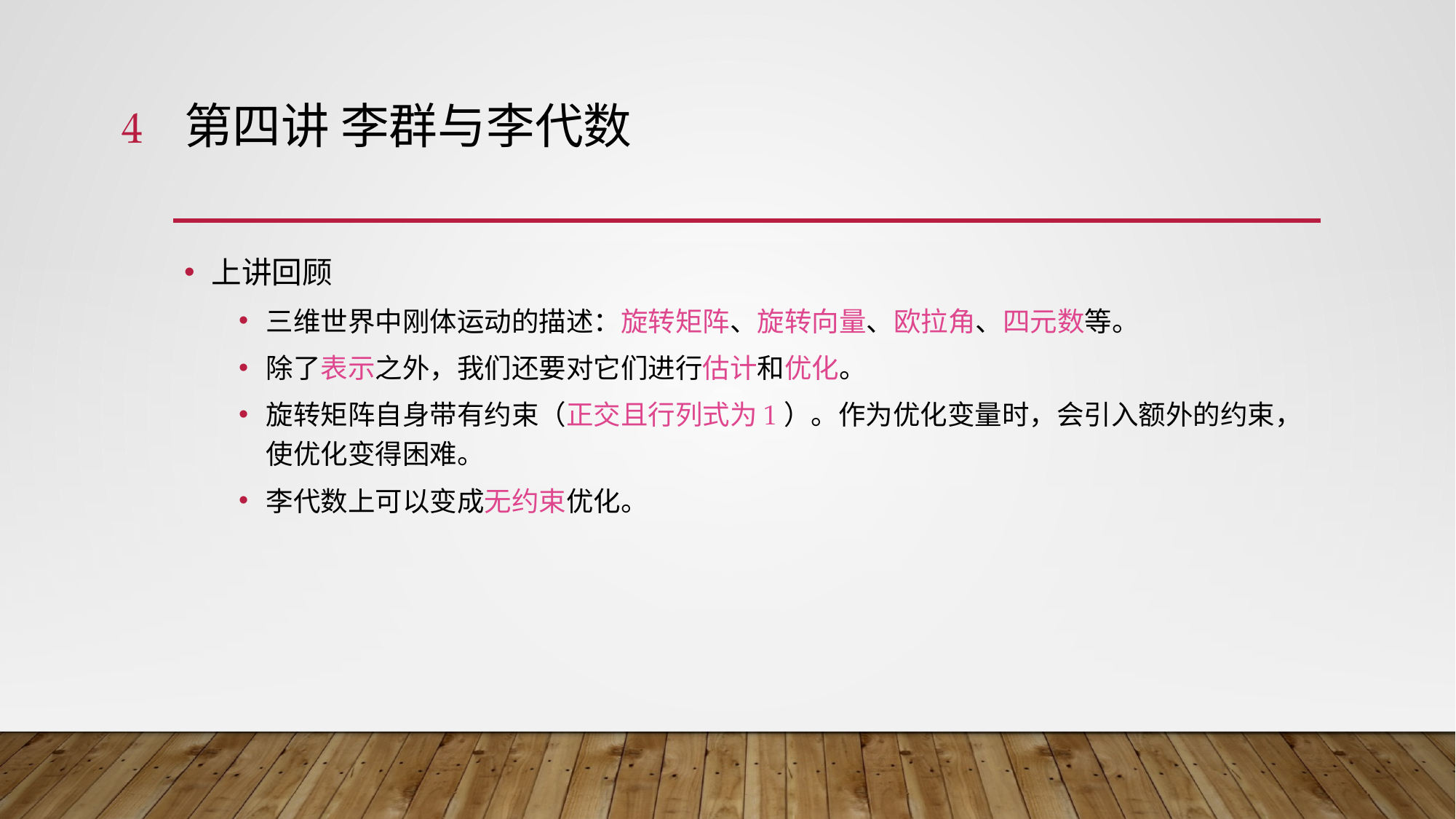

4
# 第四讲 李群与李代数
上讲回顾
三维世界中刚体运动的描述：旋转矩阵、旋转向量、欧拉角、四元数等。
除了表示之外，我们还要对它们进行估计和优化。
旋转矩阵自身带有约束（正交且行列式为1）。作为优化变量时，会引入额外的约束，使优化变得困难。
李代数上可以变成无约束优化。